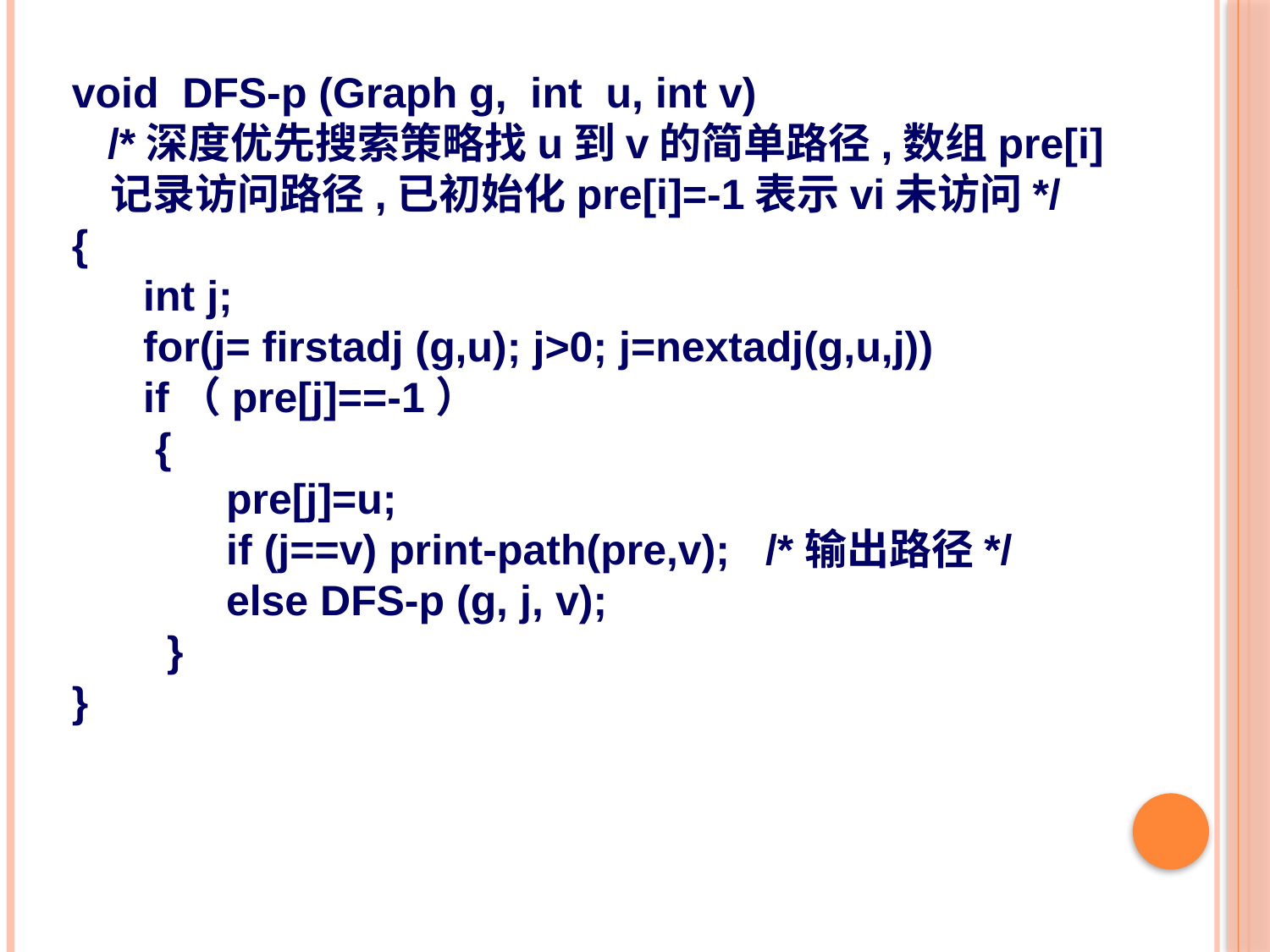

void  DFS-p (Graph g,  int  u, int v)
   /*深度优先搜索策略找u到v的简单路径,数组pre[i]
   记录访问路径,已初始化pre[i]=-1表示vi未访问*/
{
      int j;
      for(j= firstadj (g,u); j>0; j=nextadj(g,u,j))
      if（pre[j]==-1）
       {
             pre[j]=u;
             if (j==v) print-path(pre,v);   /*输出路径*/
             else DFS-p (g, j, v);
        }
}